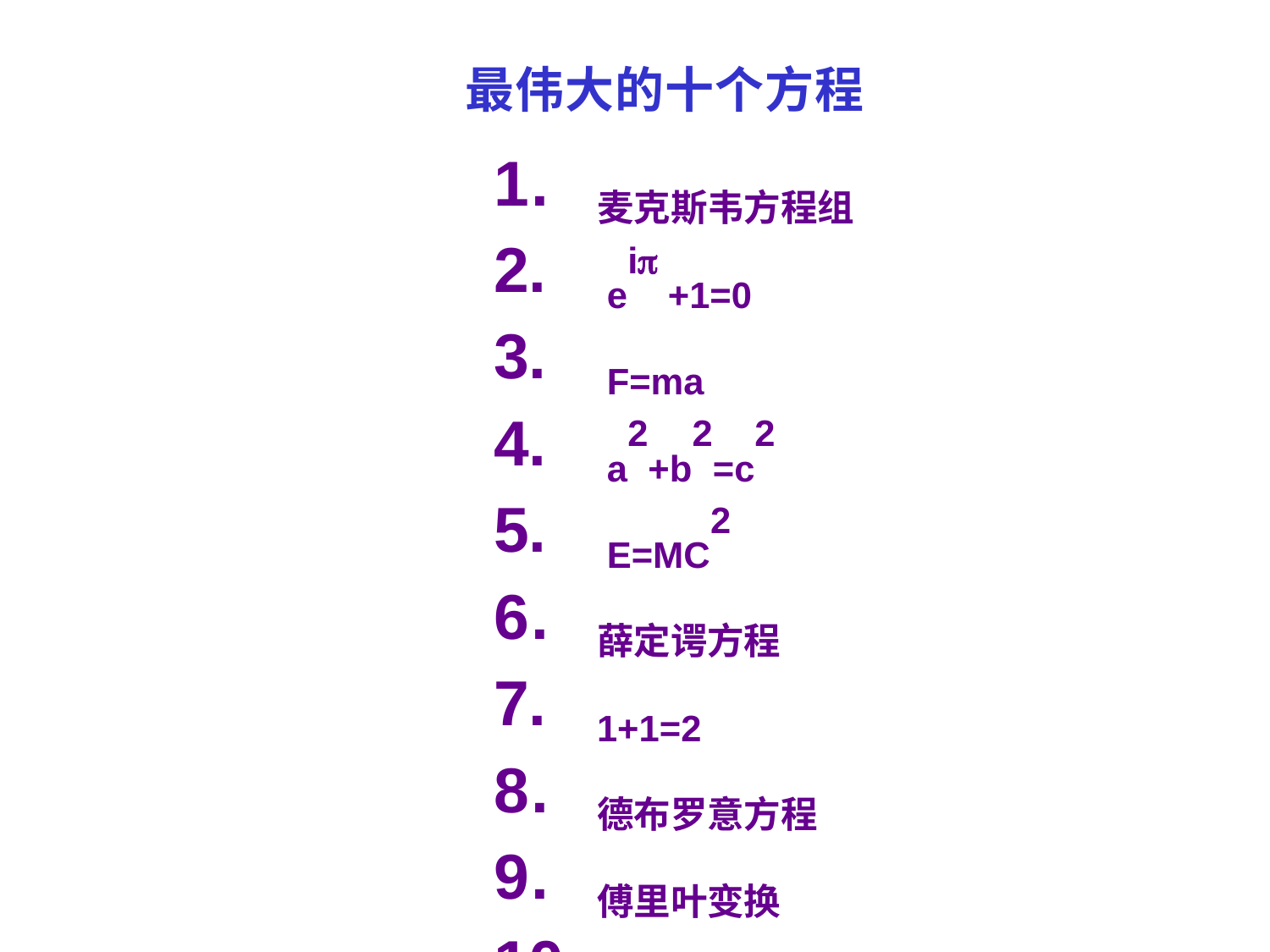

最伟大的十个方程
麦克斯韦方程组
 eiπ +1=0
 F=ma
 a2+b2=c2
 E=MC2
薛定谔方程
1+1=2
德布罗意方程
傅里叶变换
C=2πr